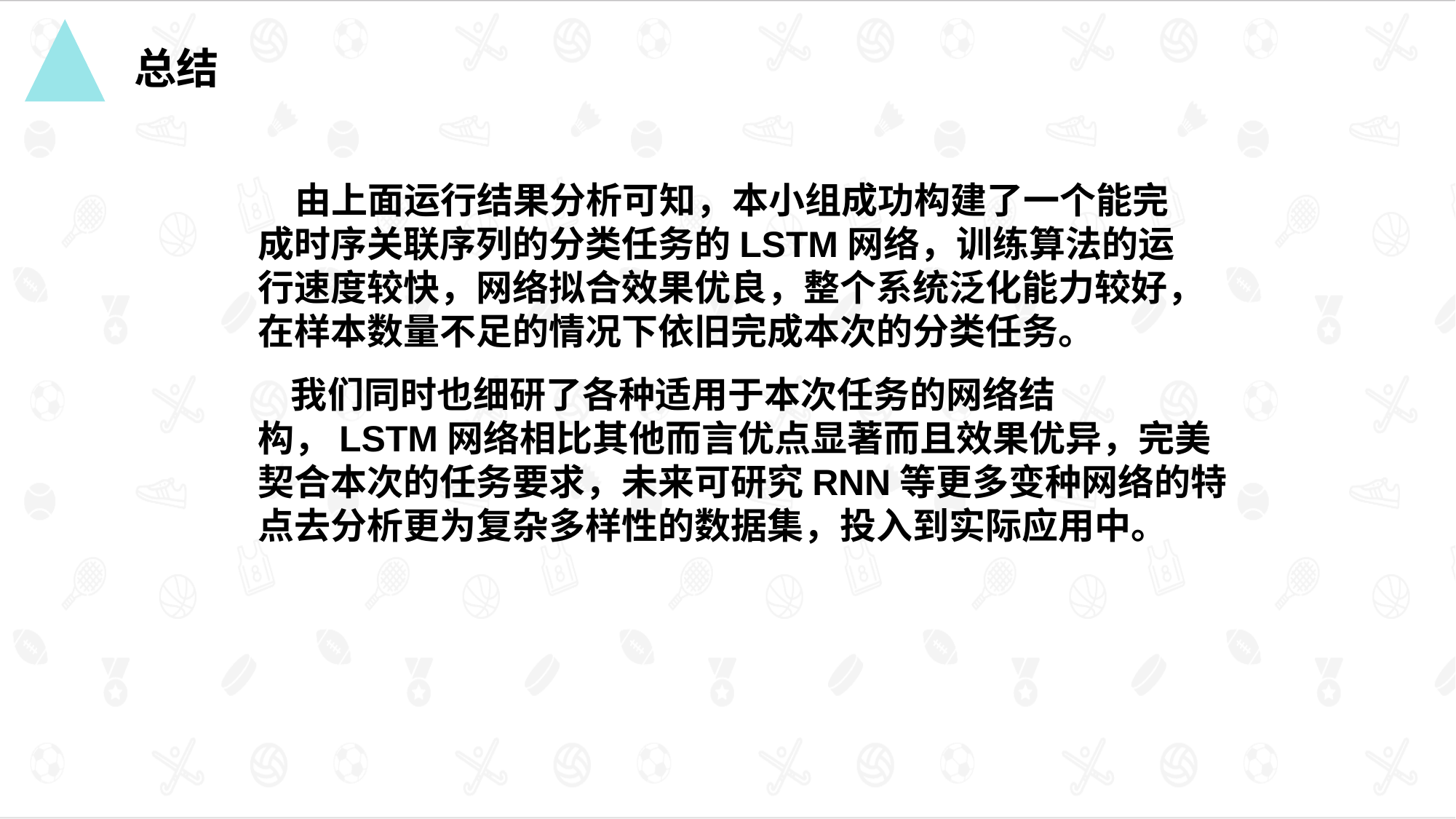

总结
     由上面运行结果分析可知，本小组成功构建了一个能完成时序关联序列的分类任务的LSTM网络，训练算法的运行速度较快，网络拟合效果优良，整个系统泛化能力较好，在样本数量不足的情况下依旧完成本次的分类任务。
   我们同时也细研了各种适用于本次任务的网络结构，LSTM网络相比其他而言优点显著而且效果优异，完美契合本次的任务要求，未来可研究RNN等更多变种网络的特点去分析更为复杂多样性的数据集，投入到实际应用中。